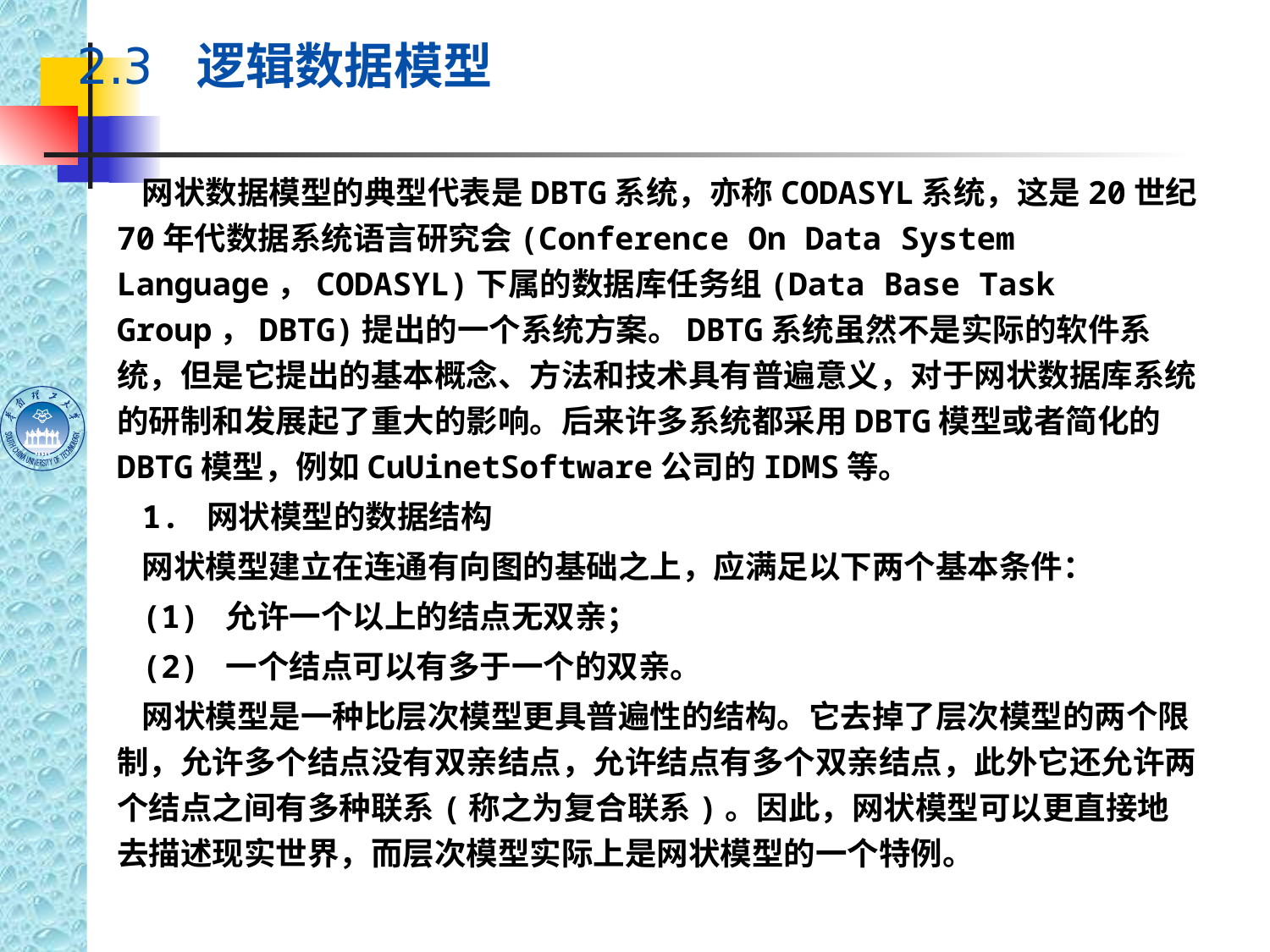

#
2.3  逻辑数据模型
网状数据模型的典型代表是DBTG系统，亦称CODASYL系统，这是20世纪70年代数据系统语言研究会(Conference On Data System Language，CODASYL)下属的数据库任务组(Data Base Task Group，DBTG)提出的一个系统方案。DBTG系统虽然不是实际的软件系统，但是它提出的基本概念、方法和技术具有普遍意义，对于网状数据库系统的研制和发展起了重大的影响。后来许多系统都采用DBTG模型或者简化的DBTG模型，例如CuUinetSoftware公司的IDMS等。
1. 网状模型的数据结构
网状模型建立在连通有向图的基础之上，应满足以下两个基本条件：
(1) 允许一个以上的结点无双亲；
(2) 一个结点可以有多于一个的双亲。
网状模型是一种比层次模型更具普遍性的结构。它去掉了层次模型的两个限制，允许多个结点没有双亲结点，允许结点有多个双亲结点，此外它还允许两个结点之间有多种联系(称之为复合联系)。因此，网状模型可以更直接地去描述现实世界，而层次模型实际上是网状模型的一个特例。